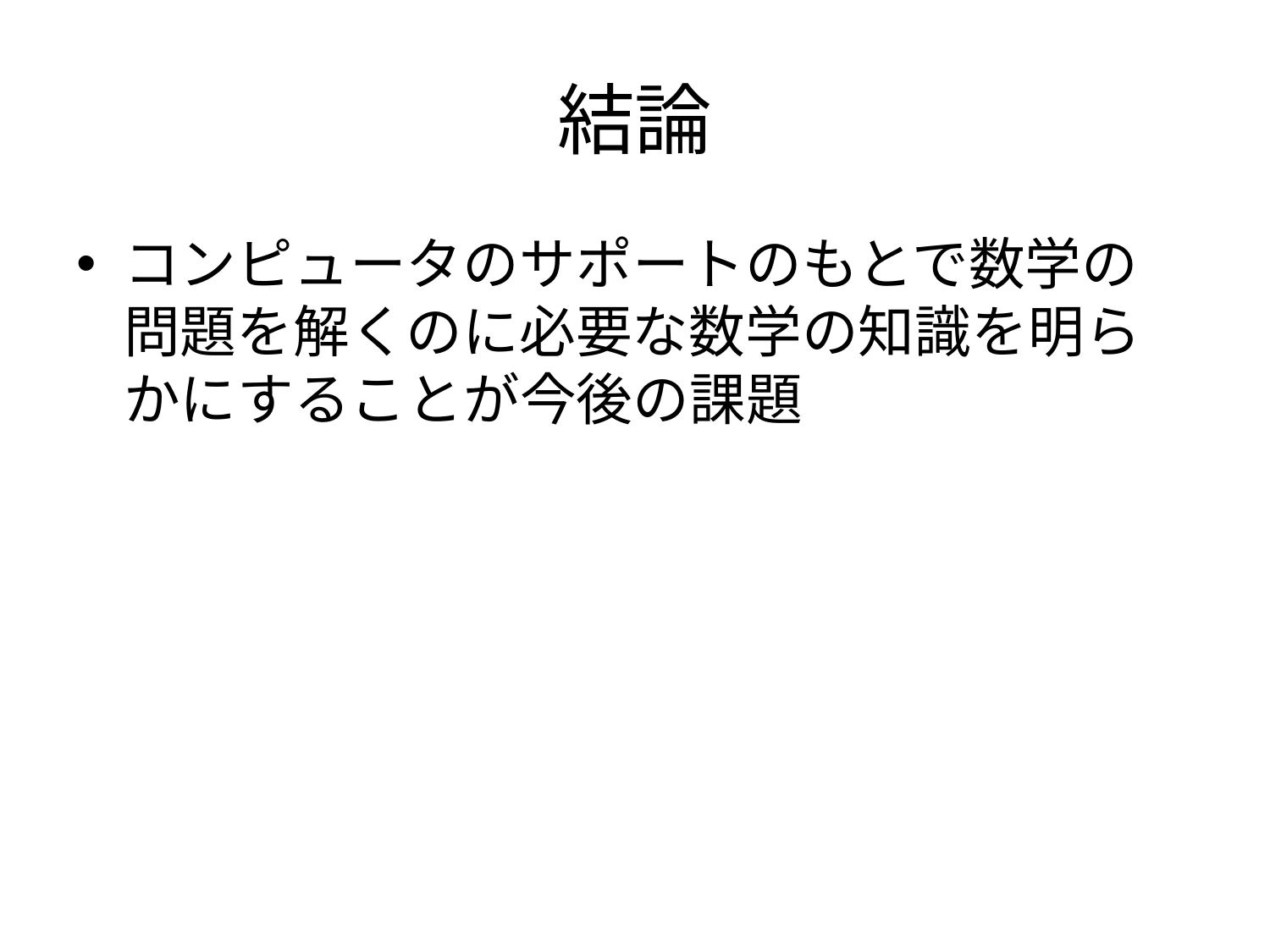

# 結論
コンピュータのサポートのもとで数学の問題を解くのに必要な数学の知識を明らかにすることが今後の課題